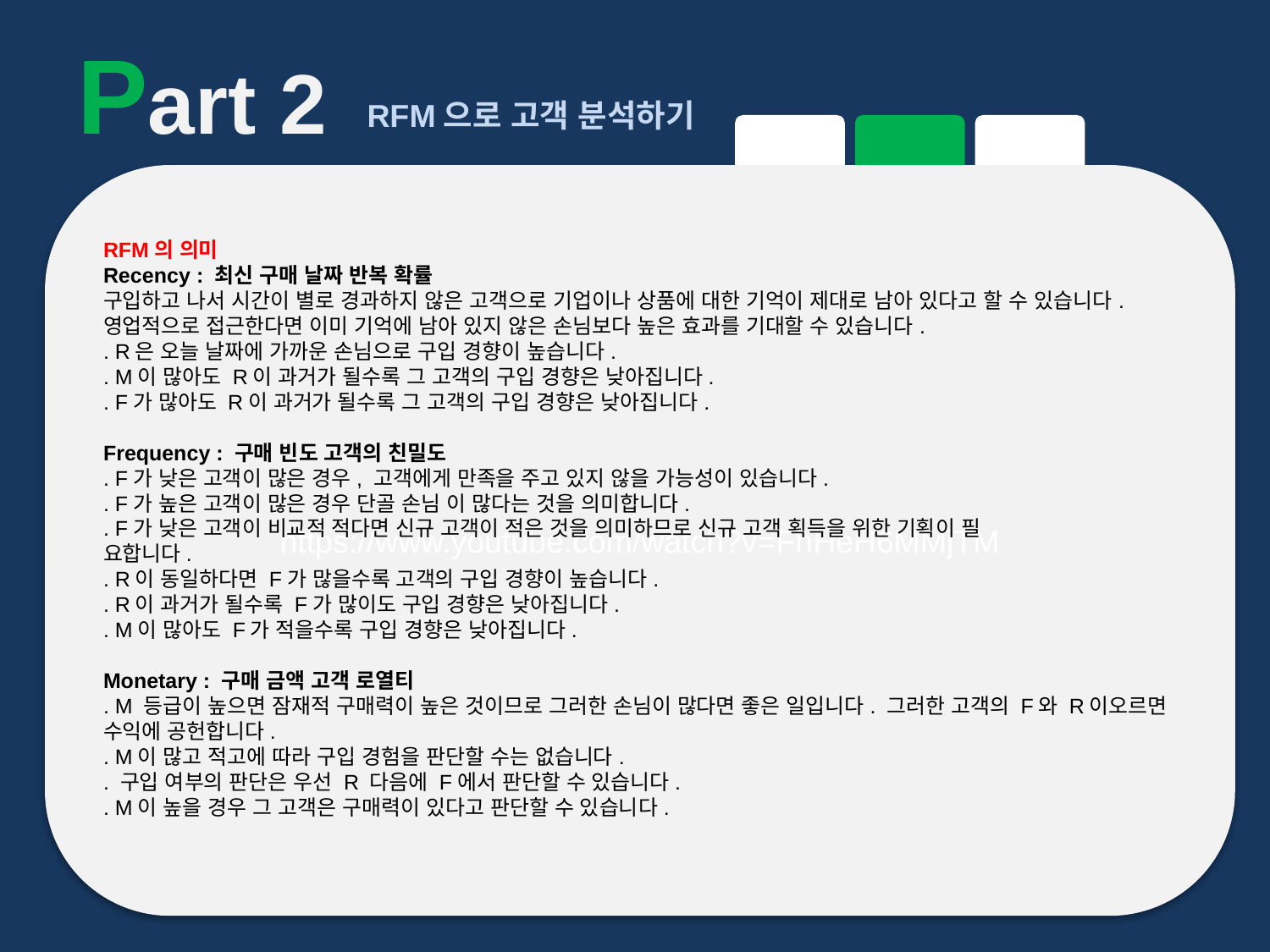

Part 2
RFM으로 고객 분석하기

https://www.youtube.com/watch?v=FhHeH6MMjTM
RFM의 의미
Recency : 최신 구매 날짜 반복 확률
구입하고 나서 시간이 별로 경과하지 않은 고객으로 기업이나 상품에 대한 기억이 제대로 남아 있다고 할 수 있습니다. 영업적으로 접근한다면 이미 기억에 남아 있지 않은 손님보다 높은 효과를 기대할 수 있습니다.
. R은 오늘 날짜에 가까운 손님으로 구입 경향이 높습니다.
. M이 많아도 R이 과거가 될수록 그 고객의 구입 경향은 낮아집니다.
. F가 많아도 R이 과거가 될수록 그 고객의 구입 경향은 낮아집니다.

Frequency : 구매 빈도 고객의 친밀도
. F가 낮은 고객이 많은 경우, 고객에게 만족을 주고 있지 않을 가능성이 있습니다.
. F가 높은 고객이 많은 경우 단골 손님 이 많다는 것을 의미합니다.
. F가 낮은 고객이 비교적 적다면 신규 고객이 적은 것을 의미하므로 신규 고객 획득을 위한 기획이 필
요합니다.
. R이 동일하다면 F가 많을수록 고객의 구입 경향이 높습니다.
. R이 과거가 될수록 F가 많이도 구입 경향은 낮아집니다.
. M이 많아도 F가 적을수록 구입 경향은 낮아집니다.

Monetary : 구매 금액 고객 로열티
. M 등급이 높으면 잠재적 구매력이 높은 것이므로 그러한 손님이 많다면 좋은 일입니다. 그러한 고객의 F와 R이오르면 수익에 공헌합니다.
. M이 많고 적고에 따라 구입 경험을 판단할 수는 없습니다.
. 구입 여부의 판단은 우선 R 다음에 F에서 판단할 수 있습니다.
. M이 높을 경우 그 고객은 구매력이 있다고 판단할 수 있습니다.